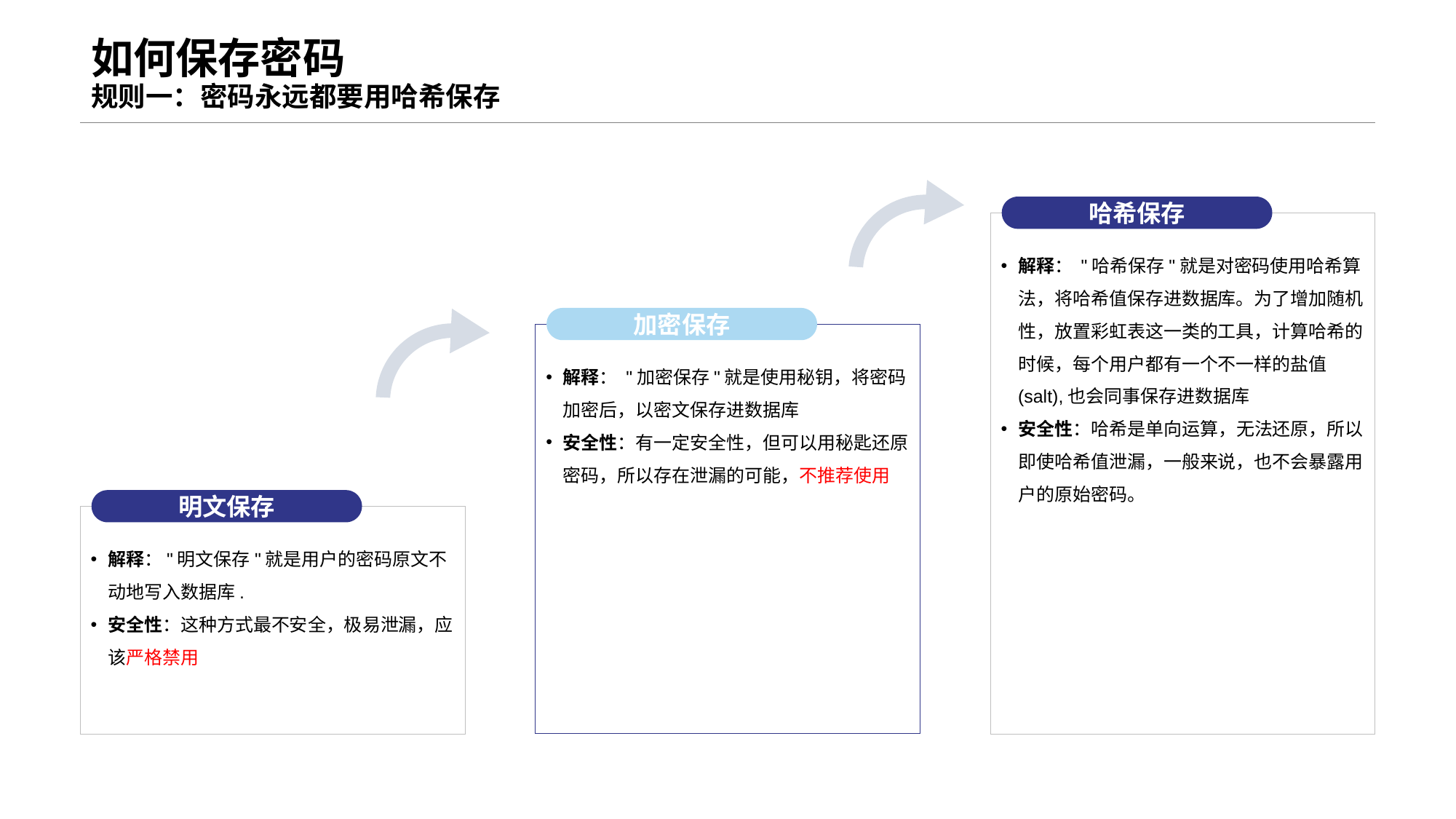

# 如何保存密码 规则一：密码永远都要用哈希保存

哈希保存

解释： "哈希保存"就是对密码使用哈希算法，将哈希值保存进数据库。为了增加随机性，放置彩虹表这一类的工具，计算哈希的时候，每个用户都有一个不一样的盐值(salt),也会同事保存进数据库
安全性：哈希是单向运算，无法还原，所以即使哈希值泄漏，一般来说，也不会暴露用户的原始密码。

加密保存

解释： "加密保存"就是使用秘钥，将密码加密后，以密文保存进数据库
安全性：有一定安全性，但可以用秘匙还原密码，所以存在泄漏的可能，不推荐使用

明文保存

解释："明文保存"就是用户的密码原文不动地写入数据库.
安全性：这种方式最不安全，极易泄漏，应该严格禁用